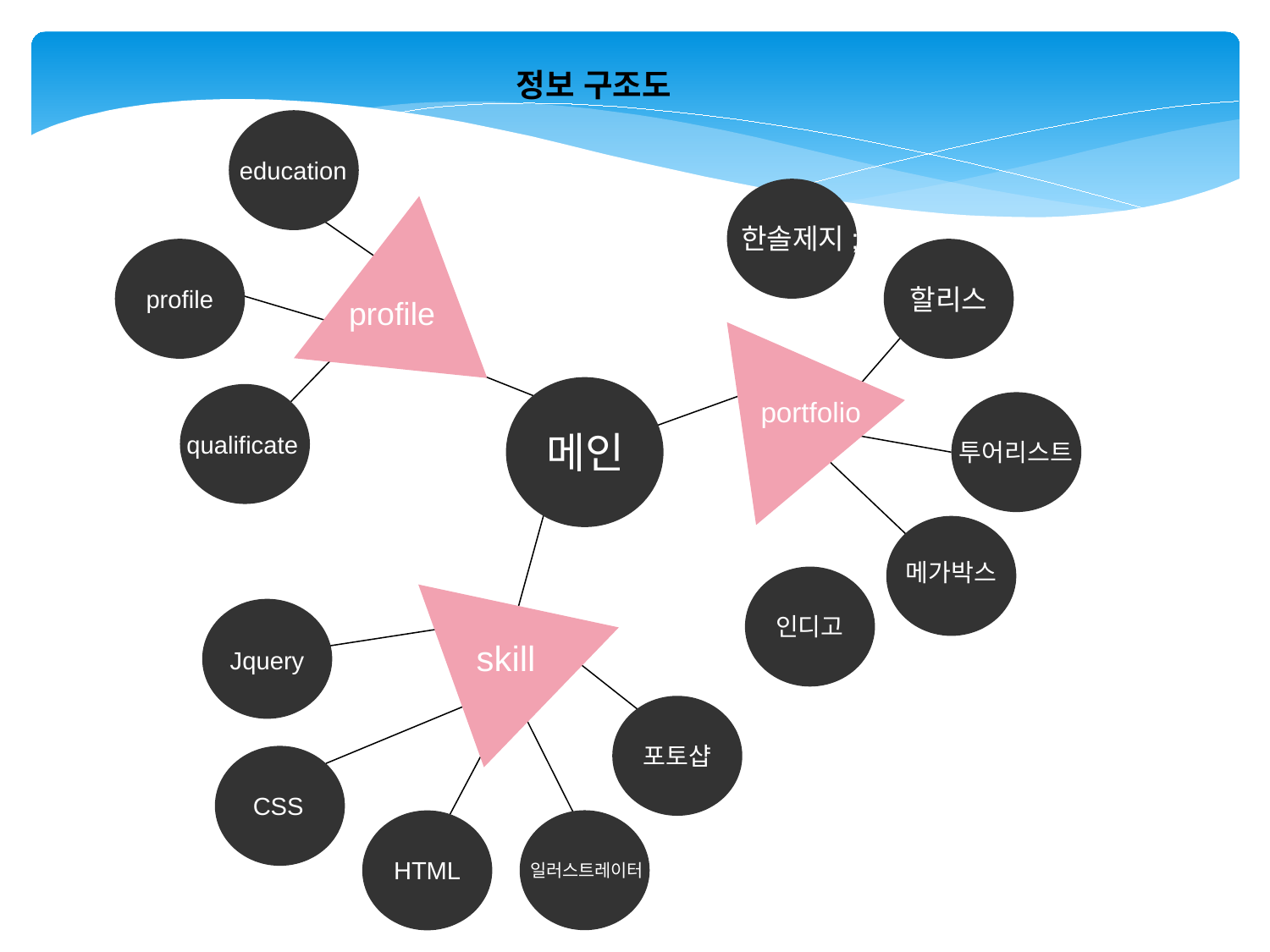

정보 구조도

education

한솔제지;

할리스
profile
profile

portfolio

메인
qualificate
투어리스트

메가박스

인디고
skill
Jquery

포토샵

CSS

HTML
일러스트레이터